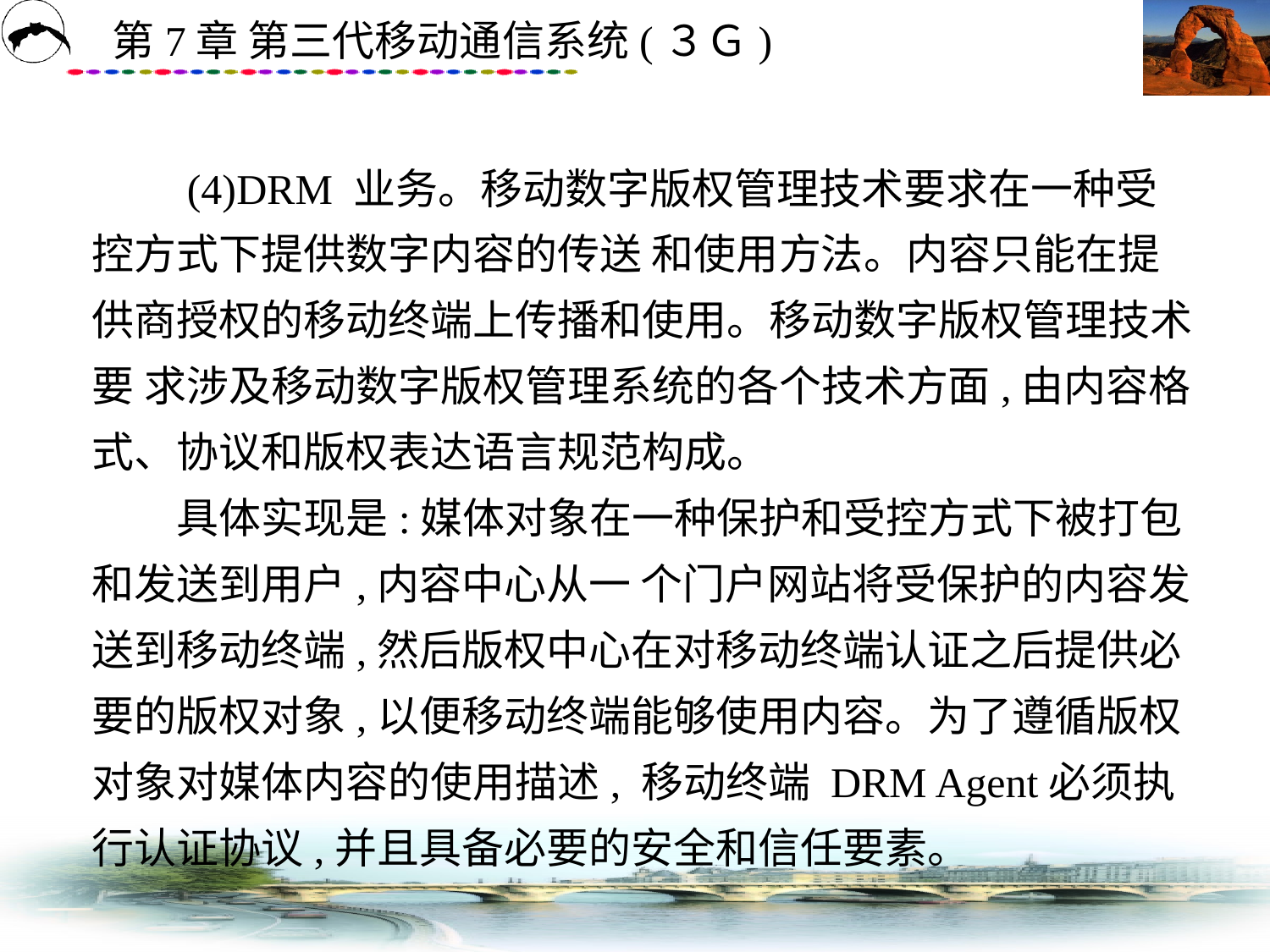

# (4)DRM 业务。移动数字版权管理技术要求在一种受控方式下提供数字内容的传送 和使用方法。内容只能在提供商授权的移动终端上传播和使用。移动数字版权管理技术要 求涉及移动数字版权管理系统的各个技术方面,由内容格式、协议和版权表达语言规范构成。 　　具体实现是:媒体对象在一种保护和受控方式下被打包和发送到用户,内容中心从一 个门户网站将受保护的内容发送到移动终端,然后版权中心在对移动终端认证之后提供必 要的版权对象,以便移动终端能够使用内容。为了遵循版权对象对媒体内容的使用描述, 移动终端 DRM Agent必须执行认证协议,并且具备必要的安全和信任要素。